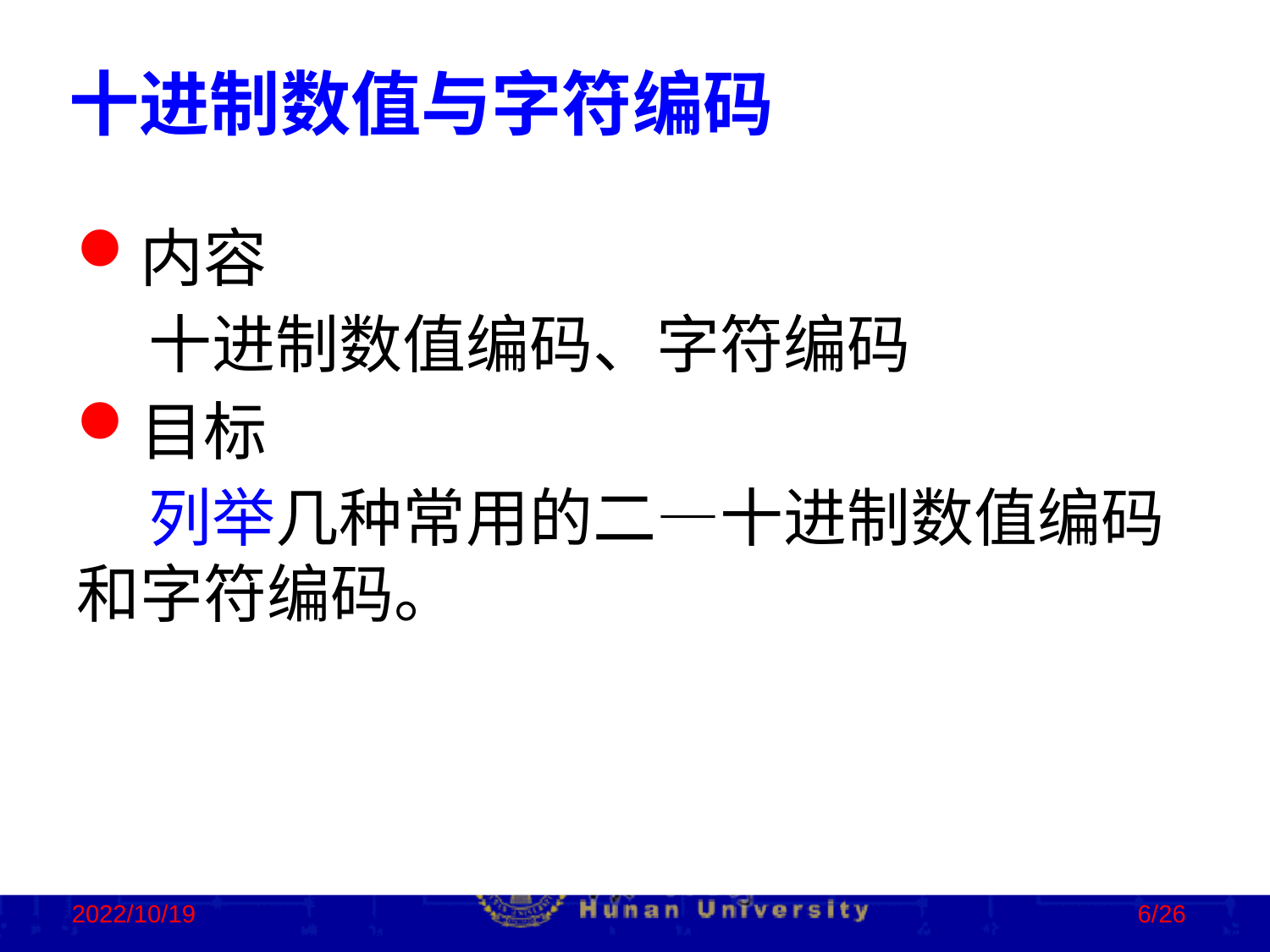

十进制数值与字符编码
内容
    十进制数值编码、字符编码
目标
    列举几种常用的二—十进制数值编码和字符编码。
2022/10/19
6/26